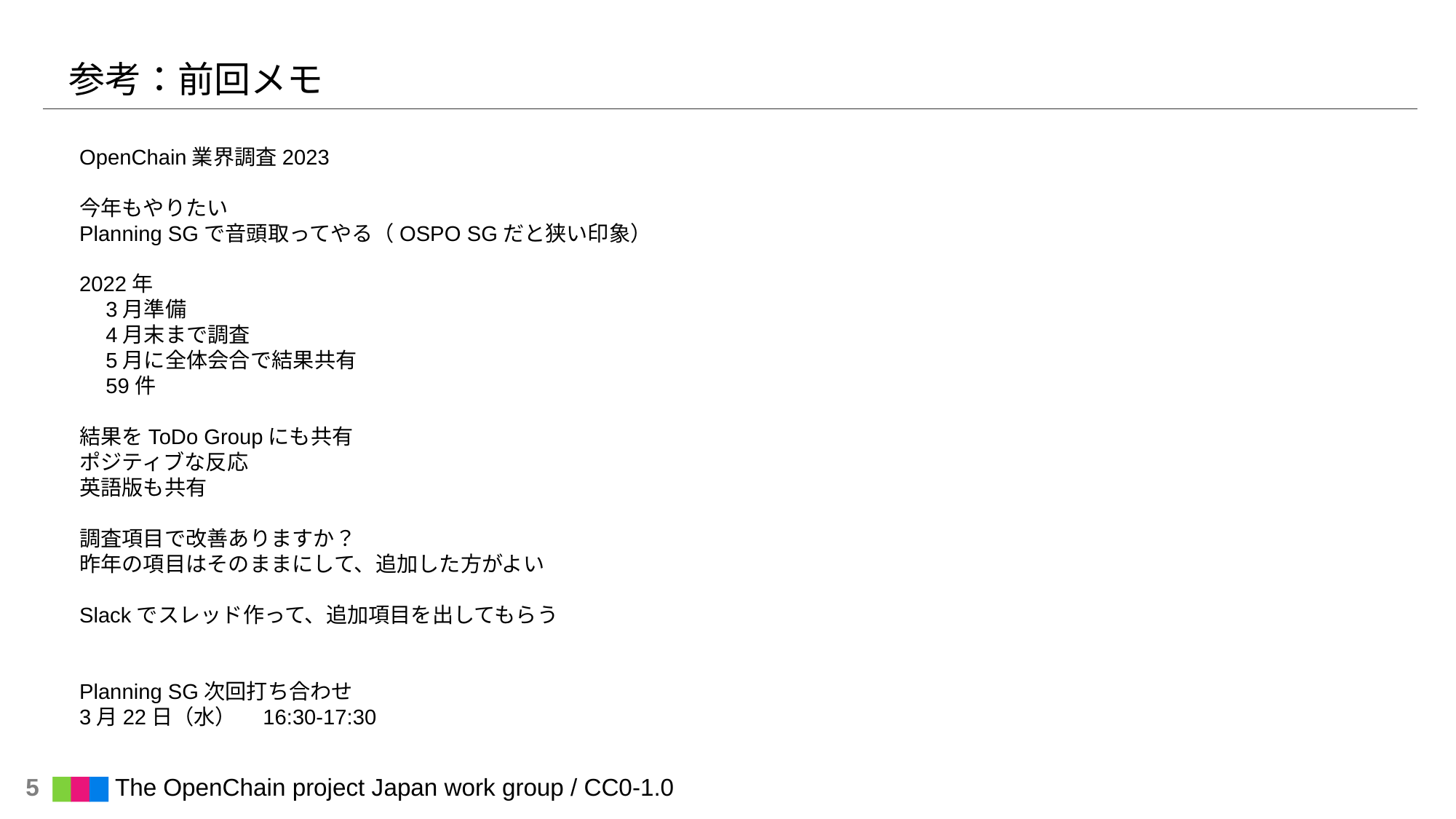

# 参考：前回メモ
OpenChain業界調査2023

今年もやりたい
Planning SGで音頭取ってやる（OSPO SGだと狭い印象）

2022年
　3月準備
　4月末まで調査
　5月に全体会合で結果共有
　59件

結果をToDo Groupにも共有
ポジティブな反応
英語版も共有

調査項目で改善ありますか？
昨年の項目はそのままにして、追加した方がよい

Slackでスレッド作って、追加項目を出してもらう

Planning SG次回打ち合わせ
3月22日（水）　16:30-17:30